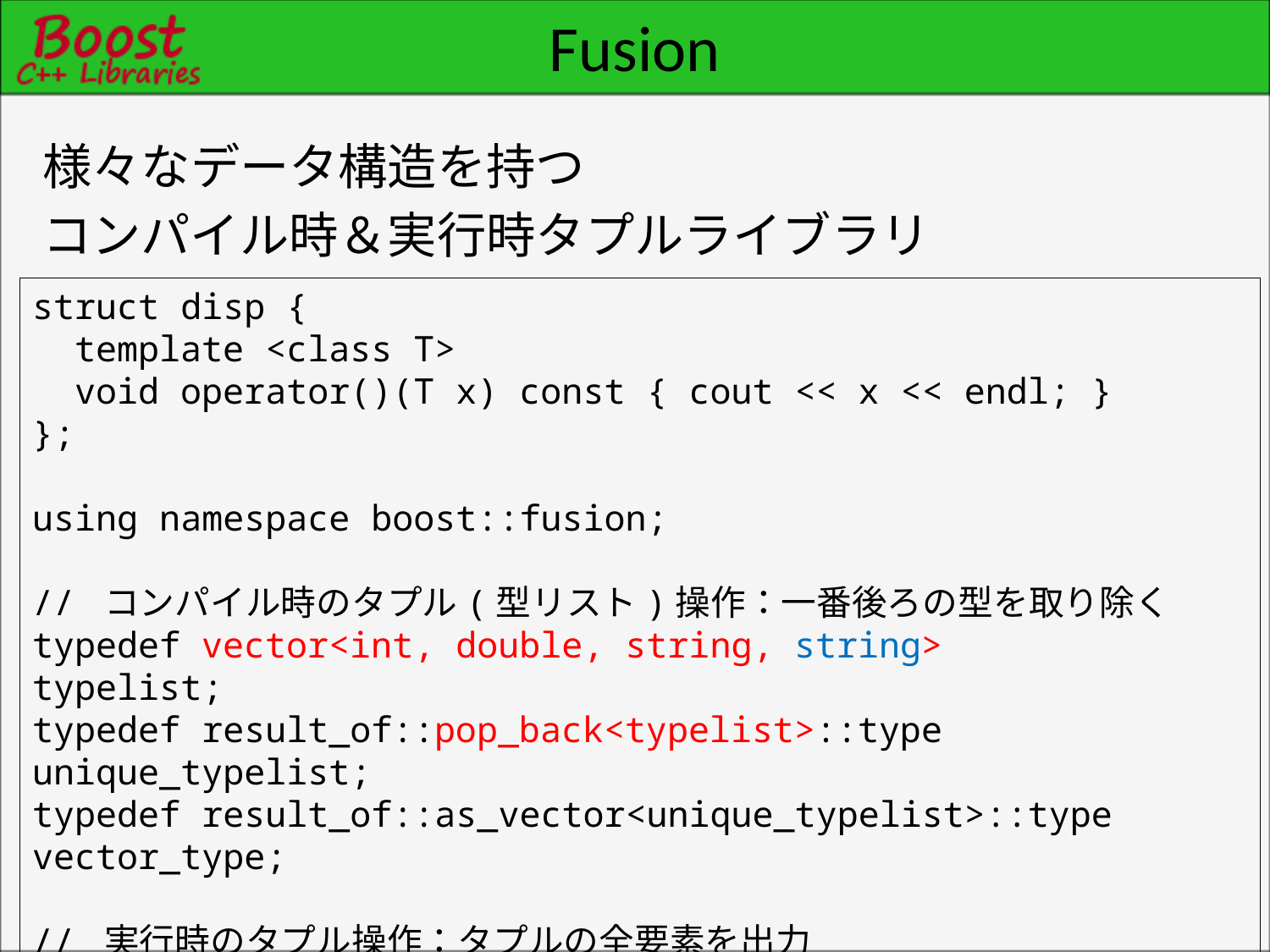

# Fusion
様々なデータ構造を持つ
コンパイル時＆実行時タプルライブラリ
struct disp {
  template <class T>
  void operator()(T x) const { cout << x << endl; }
};

using namespace boost::fusion;

// コンパイル時のタプル(型リスト)操作：一番後ろの型を取り除く
typedef vector<int, double, string, string>         typelist;
typedef result_of::pop_back<typelist>::type         unique_typelist;
typedef result_of::as_vector<unique_typelist>::type vector_type;

// 実行時のタプル操作：タプルの全要素を出力
vector_type v(1, 3.14, "abc");
for_each(v, disp());